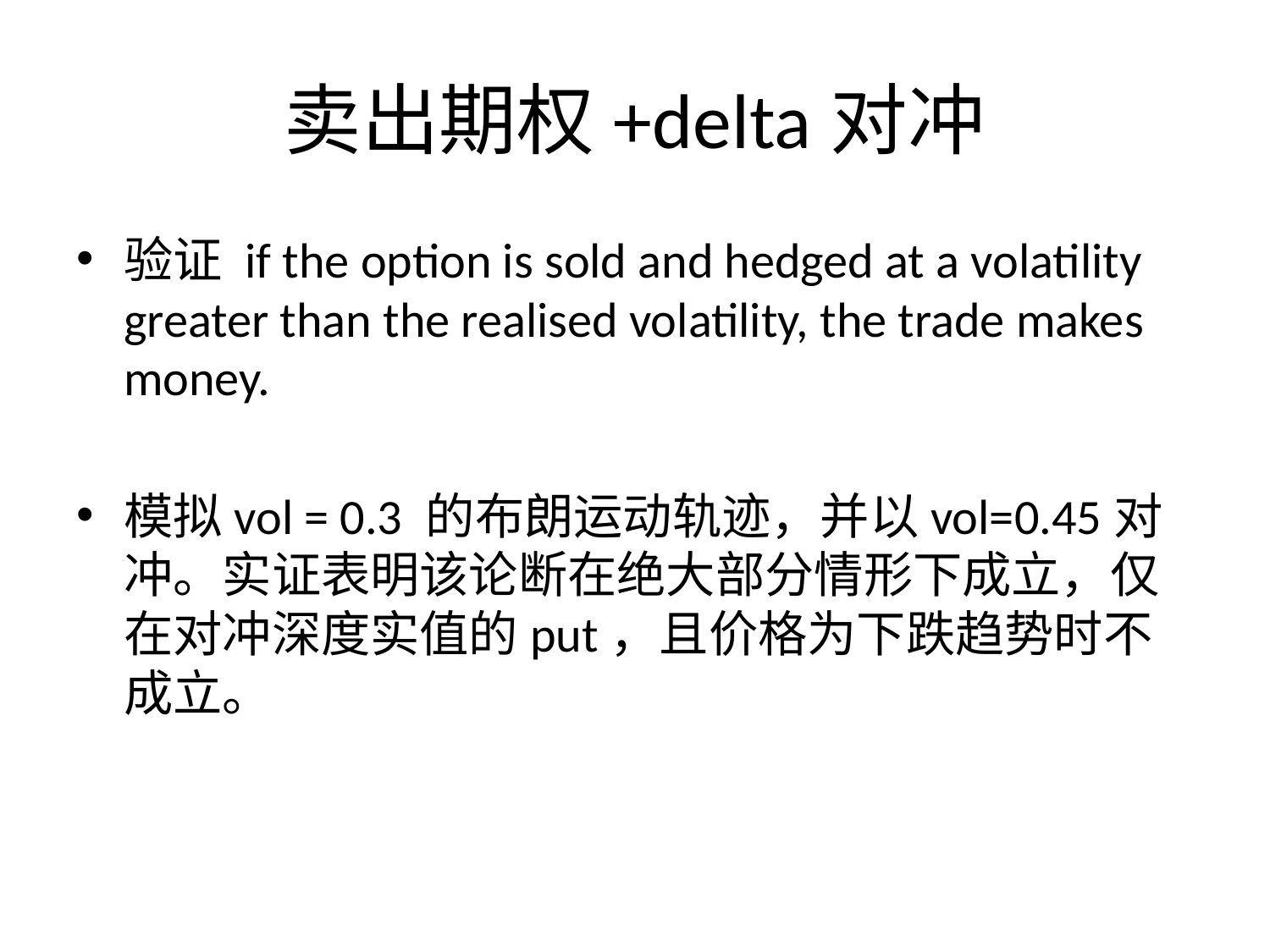

# 卖出期权+delta对冲
验证 if the option is sold and hedged at a volatility greater than the realised volatility, the trade makes money.

模拟vol = 0.3 的布朗运动轨迹，并以vol=0.45对冲。实证表明该论断在绝大部分情形下成立，仅在对冲深度实值的put，且价格为下跌趋势时不成立。